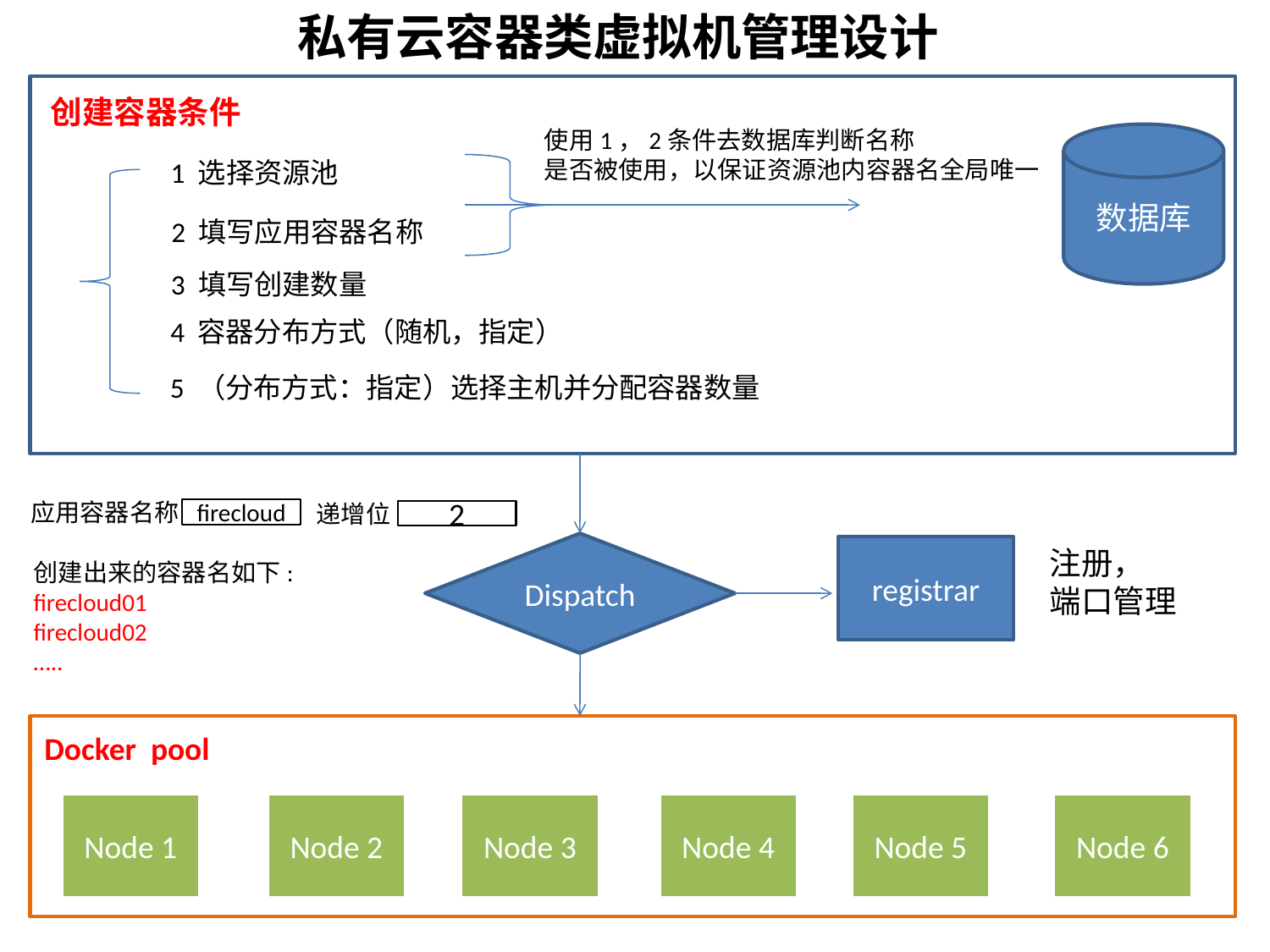

私有云容器类虚拟机管理设计

创建容器条件
使用1，2条件去数据库判断名称
是否被使用，以保证资源池内容器名全局唯一
数据库
1 选择资源池

2 填写应用容器名称
3 填写创建数量
4 容器分布方式（随机，指定）
5 （分布方式：指定）选择主机并分配容器数量
应用容器名称
递增位
firecloud
2
Dispatch
registrar
注册，
端口管理
创建出来的容器名如下:
firecloud01
firecloud02
…..

Docker  pool
Node 1
Node 2
Node 3
Node 4
Node 5
Node 6